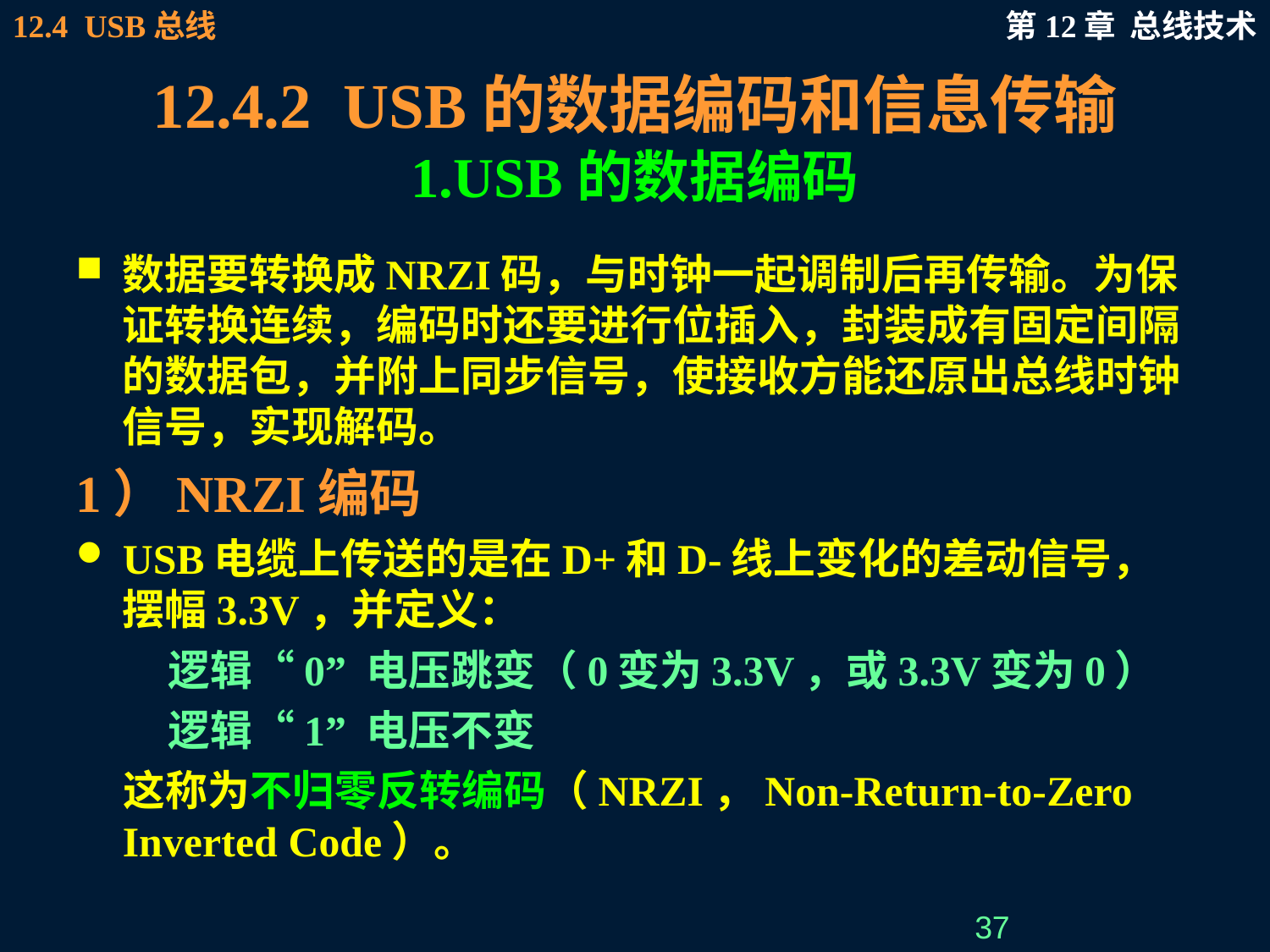

# 12.4.2  USB的数据编码和信息传输 1.USB的数据编码
数据要转换成NRZI码，与时钟一起调制后再传输。为保证转换连续，编码时还要进行位插入，封装成有固定间隔的数据包，并附上同步信号，使接收方能还原出总线时钟信号，实现解码。
1）NRZI编码
USB电缆上传送的是在D+和D-线上变化的差动信号，摆幅3.3V，并定义：
逻辑“0” 电压跳变（0变为3.3V，或3.3V变为0）
逻辑“1” 电压不变
    这称为不归零反转编码（NRZI，Non-Return-to-Zero Inverted Code）。